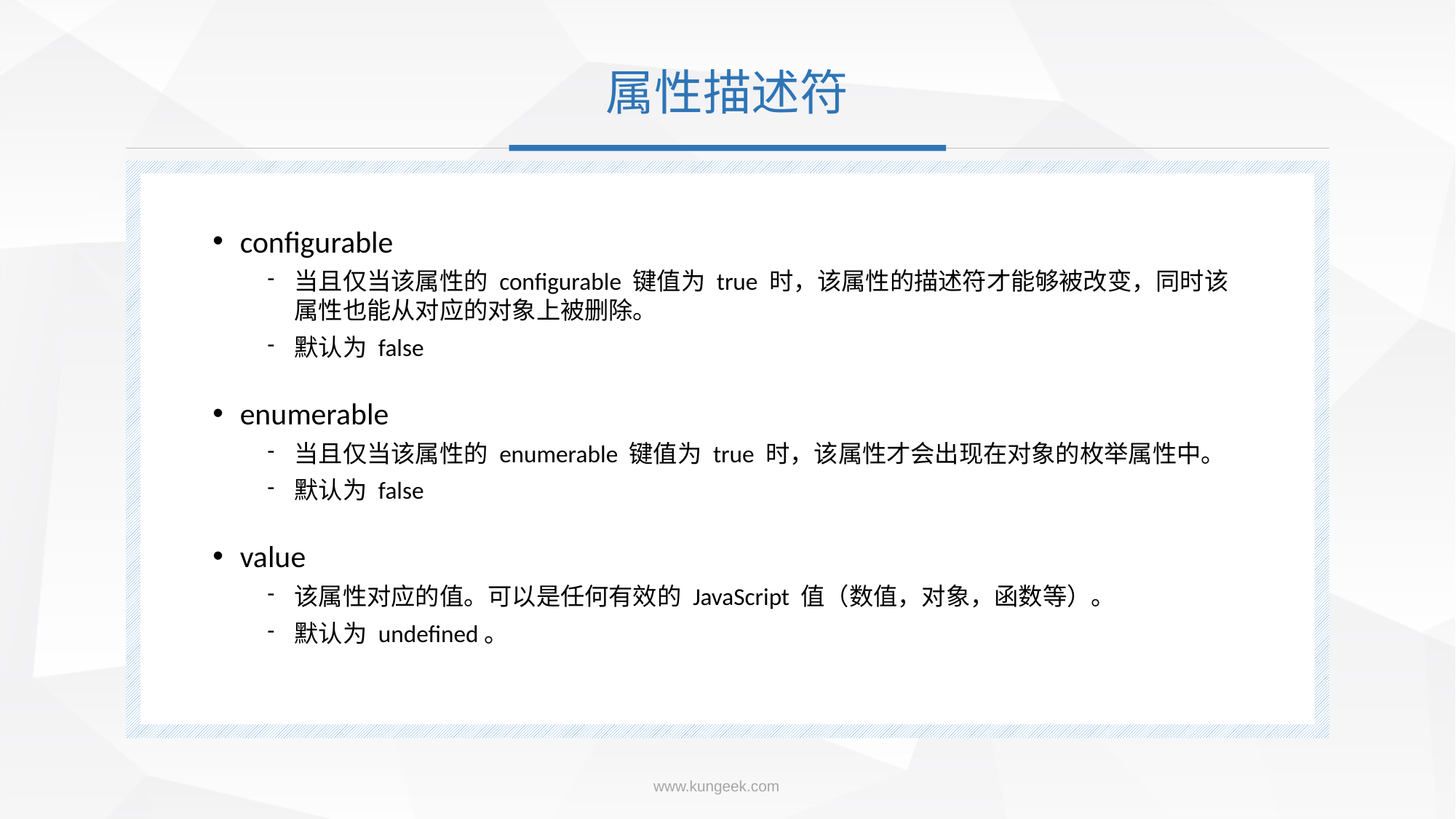

# 属性描述符
configurable
当且仅当该属性的 configurable 键值为 true 时，该属性的描述符才能够被改变，同时该属性也能从对应的对象上被删除。
默认为 false
enumerable
当且仅当该属性的 enumerable 键值为 true 时，该属性才会出现在对象的枚举属性中。
默认为 false
value
该属性对应的值。可以是任何有效的 JavaScript 值（数值，对象，函数等）。
默认为 undefined。